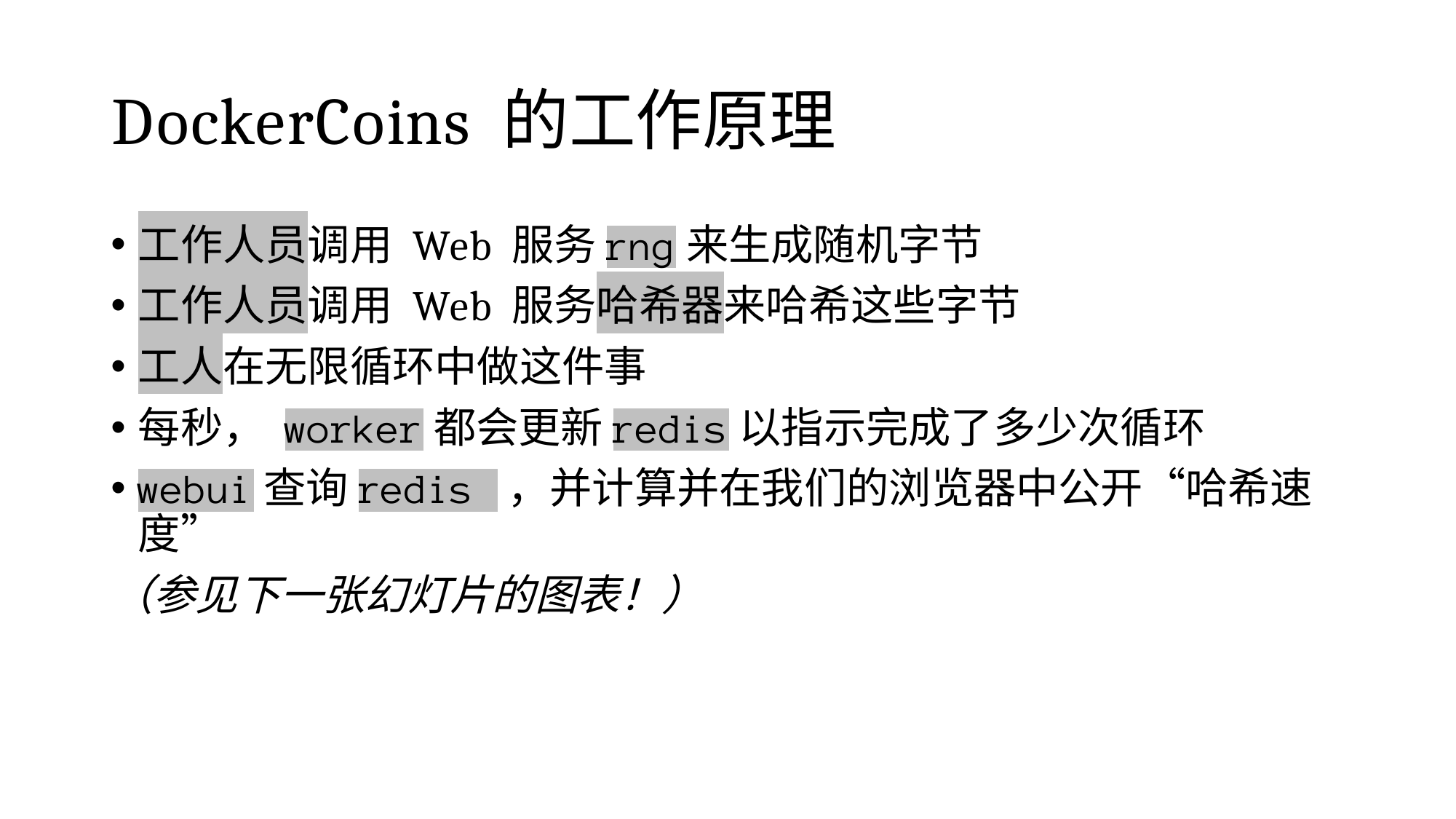

# DockerCoins 的工作原理
工作人员调用 Web 服务rng来生成随机字节
工作人员调用 Web 服务哈希器来哈希这些字节
工人在无限循环中做这件事
每秒， worker都会更新redis以指示完成了多少次循环
webui查询redis ，并计算并在我们的浏览器中公开“哈希速度”
（参见下一张幻灯片的图表！）